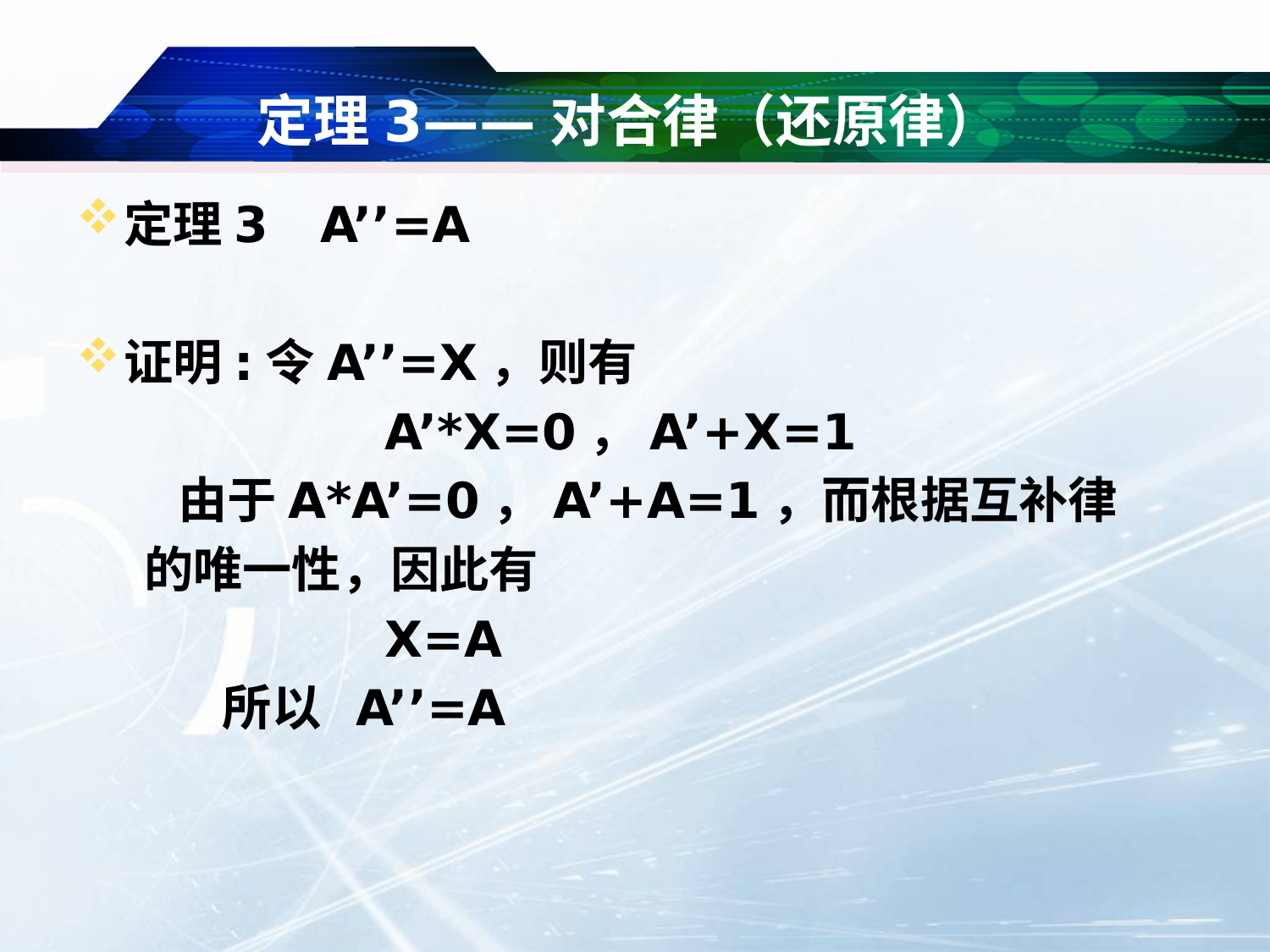

# 定理3——对合律（还原律）
定理3   A’’=A

证明:令A’’=X，则有
                  A’*X=0，A’+X=1
        由于A*A’=0，A’+A=1，而根据互补律
     的唯一性，因此有
                  X=A
            所以  A’’=A